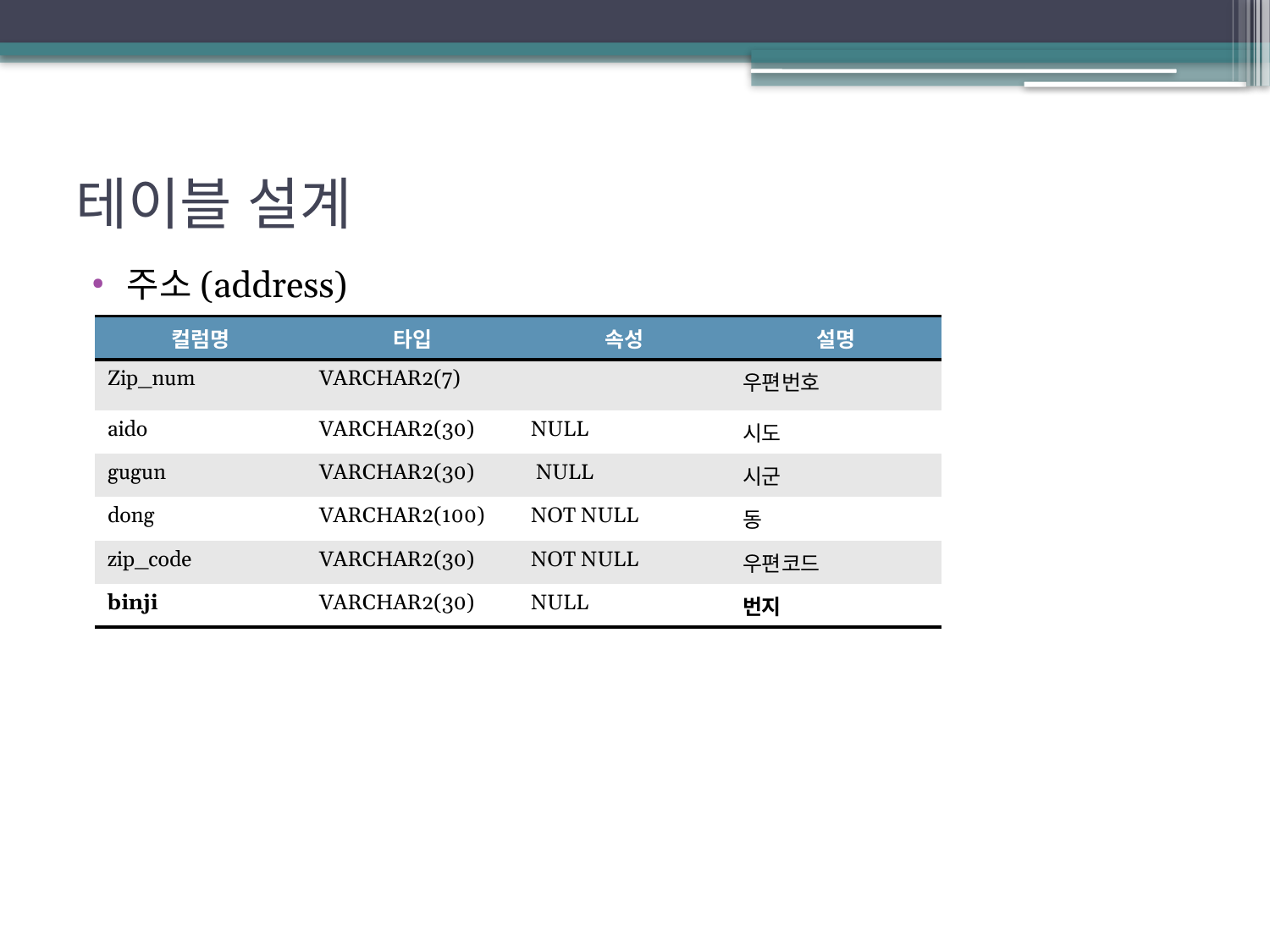

# 테이블 설계
주소(address)
| 컬럼명 | 타입 | 속성 | 설명 |
| --- | --- | --- | --- |
| Zip\_num | VARCHAR2(7) |  | 우편번호 |
| aido | VARCHAR2(30) | NULL | 시도 |
| gugun | VARCHAR2(30) | NULL | 시군 |
| dong | VARCHAR2(100) | NOT NULL | 동 |
| zip\_code | VARCHAR2(30) | NOT NULL | 우편코드 |
| binji | VARCHAR2(30) | NULL | 번지 |